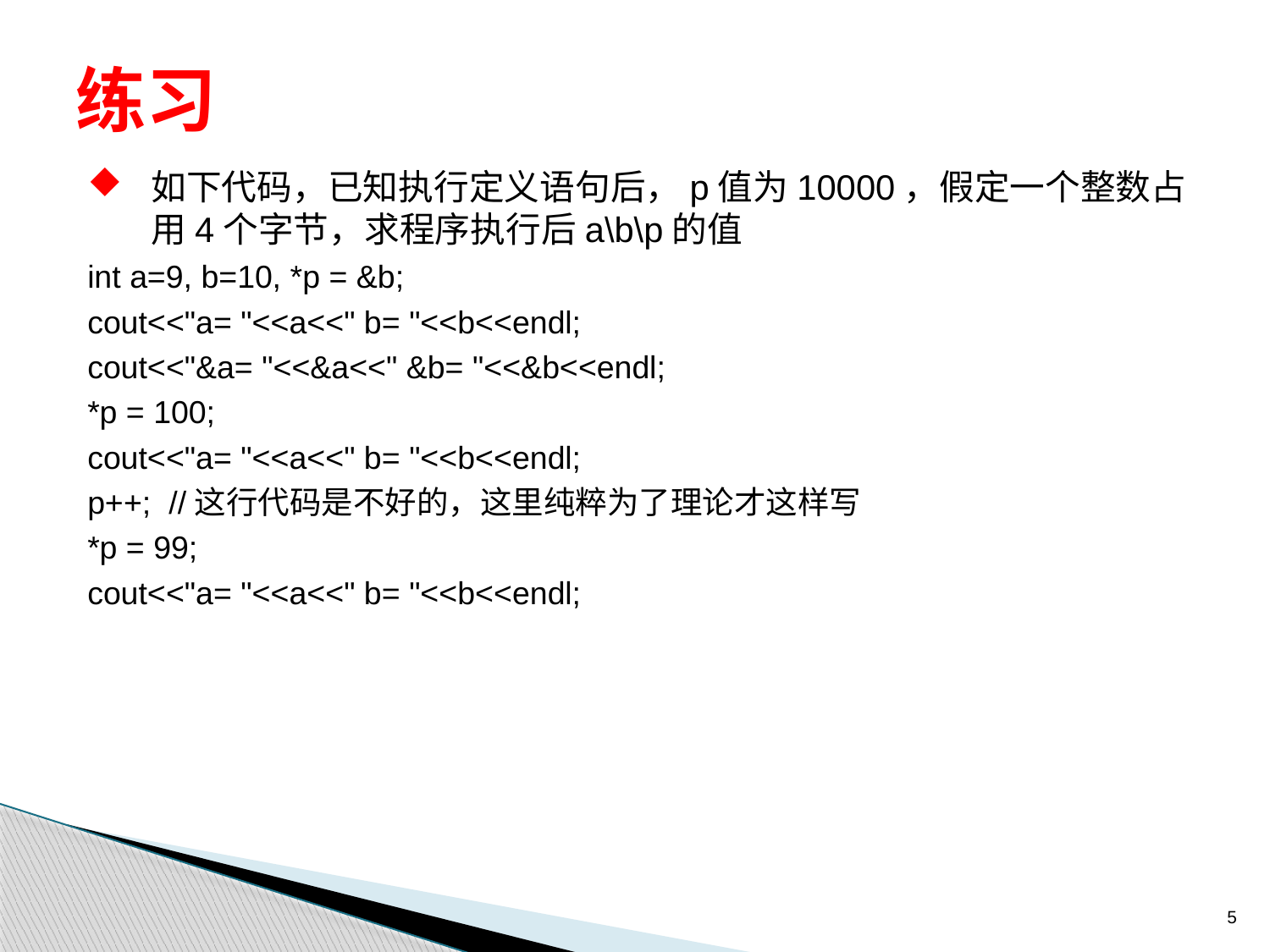

# 练习
如下代码，已知执行定义语句后，p值为10000，假定一个整数占用4个字节，求程序执行后a\b\p的值
int a=9, b=10, *p = &b;
cout<<"a= "<<a<<" b= "<<b<<endl;
cout<<"&a= "<<&a<<" &b= "<<&b<<endl;
*p = 100;
cout<<"a= "<<a<<" b= "<<b<<endl;
p++;  //这行代码是不好的，这里纯粹为了理论才这样写
*p = 99;
cout<<"a= "<<a<<" b= "<<b<<endl;

5